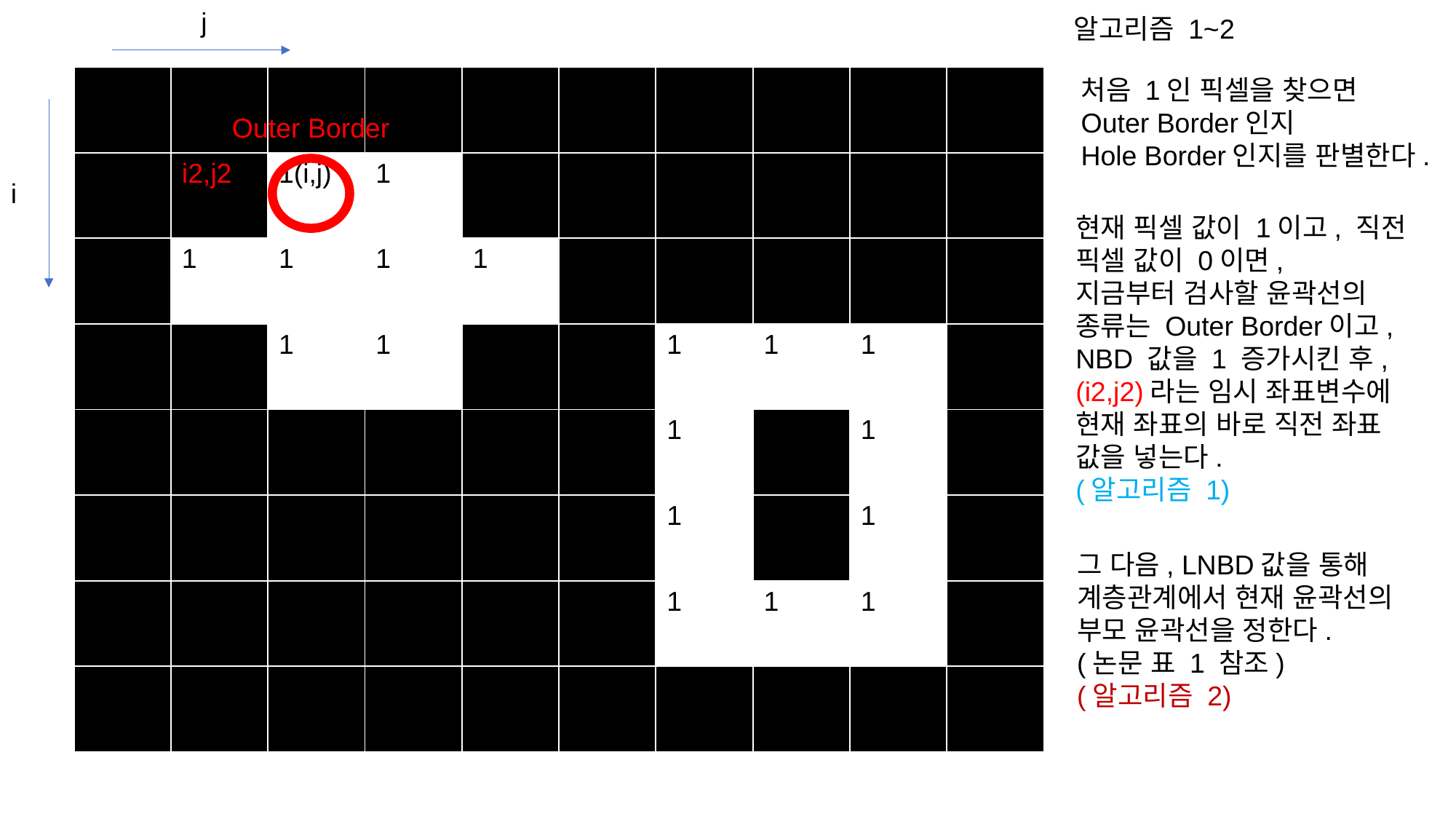

j
알고리즘 1~2
|  |  |  |  |  |  |  |  |  |  |
| --- | --- | --- | --- | --- | --- | --- | --- | --- | --- |
|  | i2,j2 | 1(i,j) | 1 |  |  |  |  |  |  |
|  | 1 | 1 | 1 | 1 |  |  |  |  |  |
|  |  | 1 | 1 |  |  | 1 | 1 | 1 |  |
|  |  |  |  |  |  | 1 |  | 1 |  |
|  |  |  |  |  |  | 1 |  | 1 |  |
|  |  |  |  |  |  | 1 | 1 | 1 |  |
|  |  |  |  |  |  |  |  |  |  |
처음 1인 픽셀을 찾으면
Outer Border인지
Hole Border인지를 판별한다.
Outer Border

i
현재 픽셀 값이 1이고, 직전 픽셀 값이 0이면,
지금부터 검사할 윤곽선의
종류는 Outer Border이고,
NBD 값을 1 증가시킨 후,
(i2,j2)라는 임시 좌표변수에
현재 좌표의 바로 직전 좌표
값을 넣는다.
(알고리즘 1)
그 다음, LNBD값을 통해
계층관계에서 현재 윤곽선의 부모 윤곽선을 정한다.
(논문 표 1 참조)
(알고리즘 2)